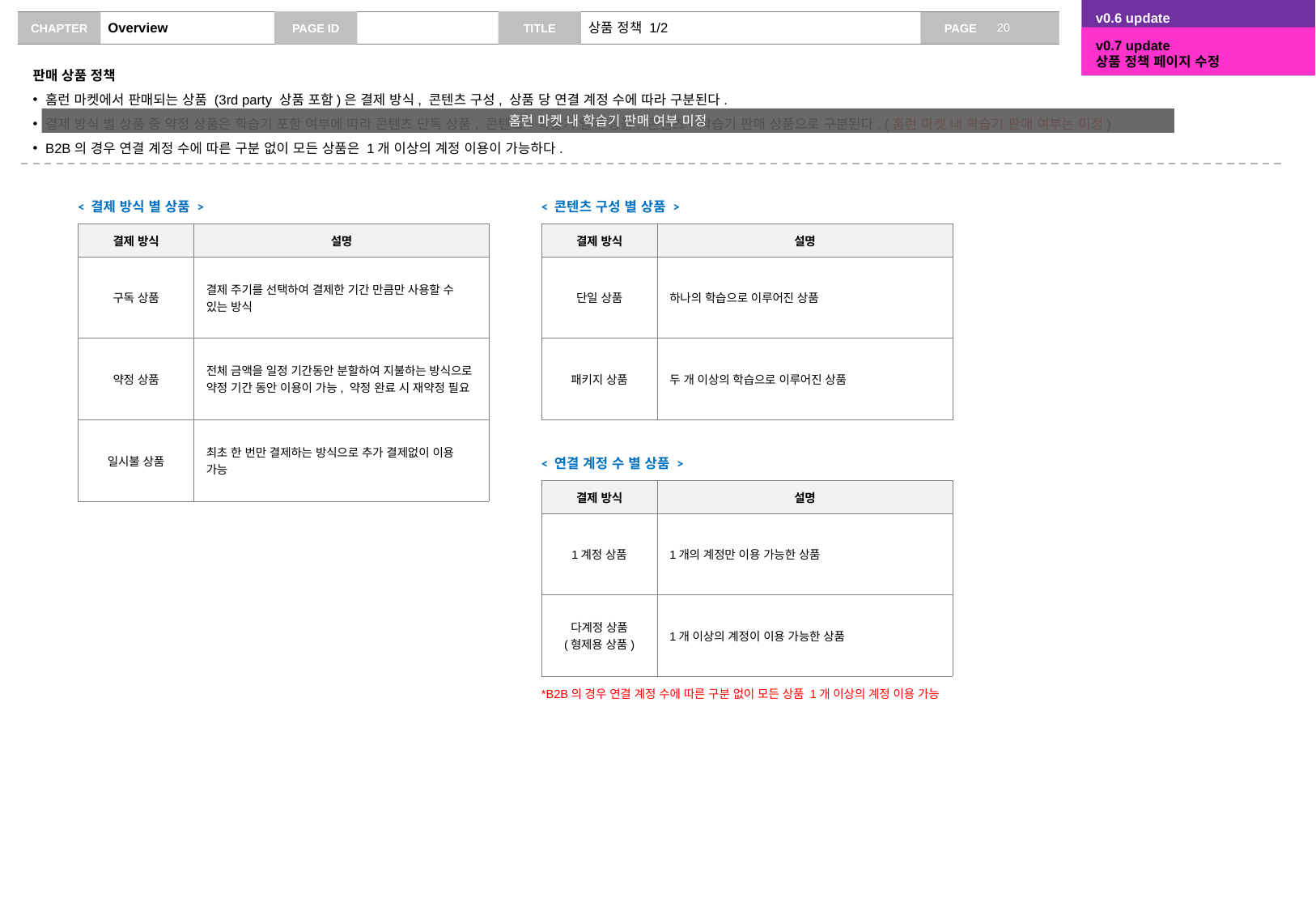

v0.6 update
상품 정책 페이지 추가
# Overview
상품 정책 1/2
v0.7 update
상품 정책 페이지 수정
판매 상품 정책
홈런 마켓에서 판매되는 상품 (3rd party 상품 포함)은 결제 방식, 콘텐츠 구성, 상품 당 연결 계정 수에 따라 구분된다.
결제 방식 별 상품 중 약정 상품은 학습기 포함 여부에 따라 콘텐츠 단독 상품, 콘텐츠+학습기 임대 상품, 콘텐츠+학습기 판매 상품으로 구분된다. (홈런 마켓 내 학습기 판매 여부는 미정)
B2B의 경우 연결 계정 수에 따른 구분 없이 모든 상품은 1개 이상의 계정 이용이 가능하다.
홈런 마켓 내 학습기 판매 여부 미정
< 결제 방식 별 상품 >
< 콘텐츠 구성 별 상품 >
| 결제 방식 | 설명 |
| --- | --- |
| 구독 상품 | 결제 주기를 선택하여 결제한 기간 만큼만 사용할 수 있는 방식 |
| 약정 상품 | 전체 금액을 일정 기간동안 분할하여 지불하는 방식으로 약정 기간 동안 이용이 가능, 약정 완료 시 재약정 필요 |
| 일시불 상품 | 최초 한 번만 결제하는 방식으로 추가 결제없이 이용 가능 |
| 결제 방식 | 설명 |
| --- | --- |
| 단일 상품 | 하나의 학습으로 이루어진 상품 |
| 패키지 상품 | 두 개 이상의 학습으로 이루어진 상품 |
< 연결 계정 수 별 상품 >
| 결제 방식 | 설명 |
| --- | --- |
| 1계정 상품 | 1개의 계정만 이용 가능한 상품 |
| 다계정 상품 (형제용 상품) | 1개 이상의 계정이 이용 가능한 상품 |
*B2B의 경우 연결 계정 수에 따른 구분 없이 모든 상품 1개 이상의 계정 이용 가능